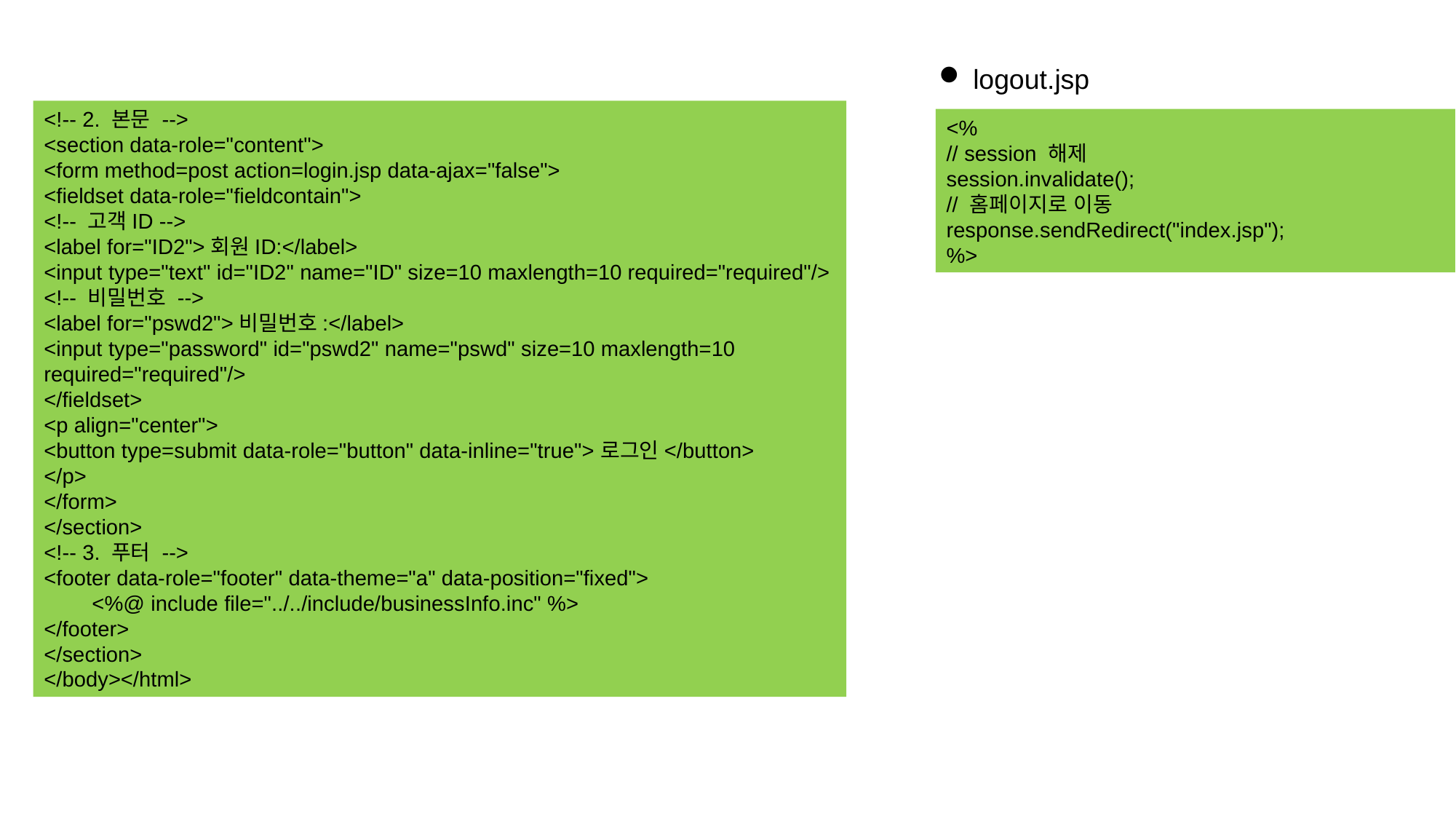

logout.jsp
<!-- 2. 본문 -->
<section data-role="content">
<form method=post action=login.jsp data-ajax="false">
<fieldset data-role="fieldcontain">
<!-- 고객ID -->
<label for="ID2">회원ID:</label>
<input type="text" id="ID2" name="ID" size=10 maxlength=10 required="required"/>
<!-- 비밀번호 -->
<label for="pswd2">비밀번호:</label>
<input type="password" id="pswd2" name="pswd" size=10 maxlength=10 required="required"/>
</fieldset>
<p align="center">
<button type=submit data-role="button" data-inline="true">로그인</button>
</p>
</form>
</section>
<!-- 3. 푸터 -->
<footer data-role="footer" data-theme="a" data-position="fixed">
        <%@ include file="../../include/businessInfo.inc" %>
</footer>
</section>
</body></html>
<%
// session 해제
session.invalidate();
// 홈페이지로 이동
response.sendRedirect("index.jsp");
%>